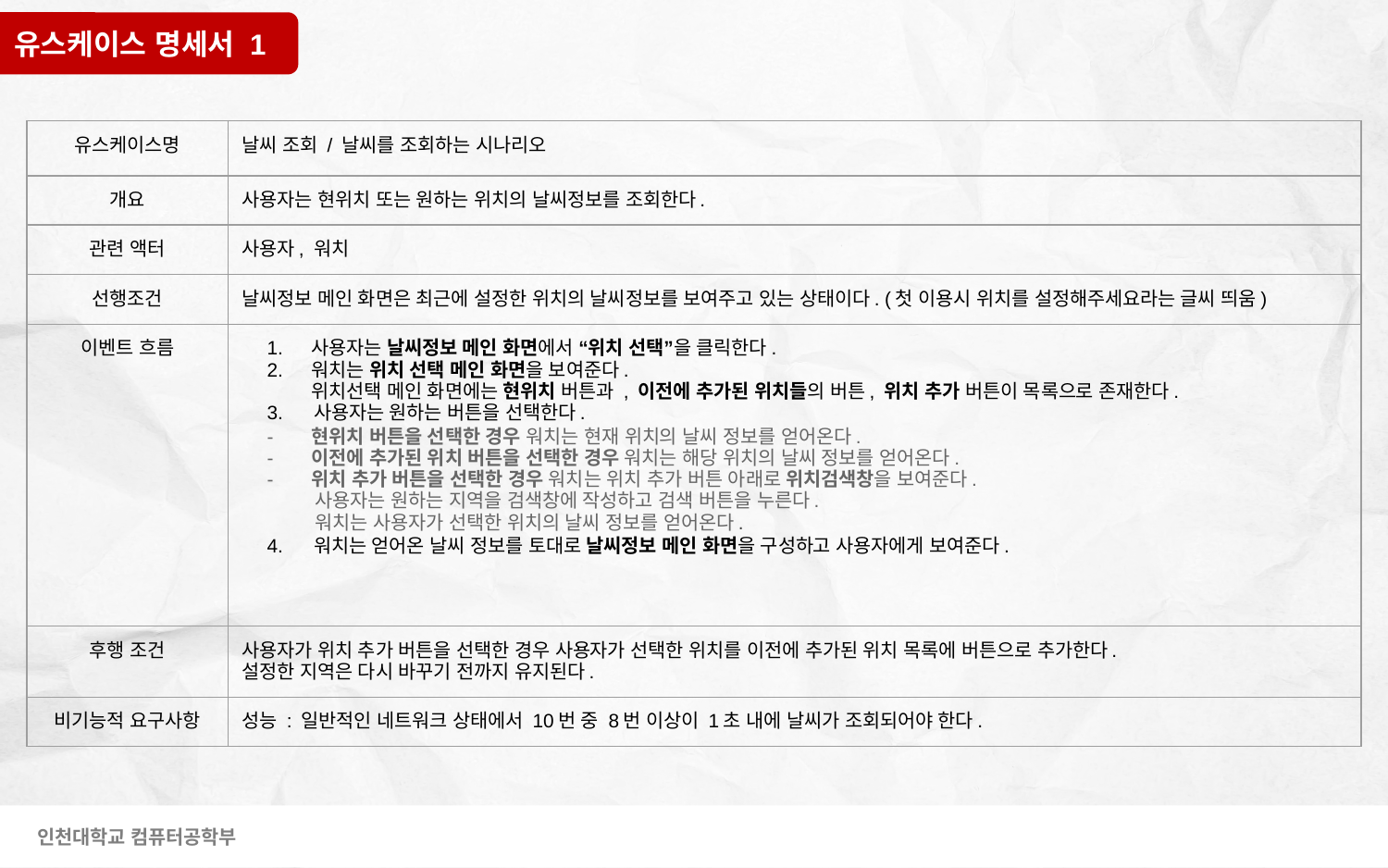

유스케이스 명세서 1

| 유스케이스명 | 날씨 조회 / 날씨를 조회하는 시나리오 |
| --- | --- |
| 개요 | 사용자는 현위치 또는 원하는 위치의 날씨정보를 조회한다. |
| 관련 액터 | 사용자, 워치 |
| 선행조건 | 날씨정보 메인 화면은 최근에 설정한 위치의 날씨정보를 보여주고 있는 상태이다. (첫 이용시 위치를 설정해주세요라는 글씨 띄움) |
| 이벤트 흐름 | 사용자는 날씨정보 메인 화면에서 “위치 선택”을 클릭한다. 워치는 위치 선택 메인 화면을 보여준다. 위치선택 메인 화면에는 현위치 버튼과 , 이전에 추가된 위치들의 버튼, 위치 추가 버튼이 목록으로 존재한다. 3. 사용자는 원하는 버튼을 선택한다. 현위치 버튼을 선택한 경우 워치는 현재 위치의 날씨 정보를 얻어온다. 이전에 추가된 위치 버튼을 선택한 경우 워치는 해당 위치의 날씨 정보를 얻어온다. 위치 추가 버튼을 선택한 경우 워치는 위치 추가 버튼 아래로 위치검색창을 보여준다. 사용자는 원하는 지역을 검색창에 작성하고 검색 버튼을 누른다. 워치는 사용자가 선택한 위치의 날씨 정보를 얻어온다. 4. 워치는 얻어온 날씨 정보를 토대로 날씨정보 메인 화면을 구성하고 사용자에게 보여준다. |
| 후행 조건 | 사용자가 위치 추가 버튼을 선택한 경우 사용자가 선택한 위치를 이전에 추가된 위치 목록에 버튼으로 추가한다. 설정한 지역은 다시 바꾸기 전까지 유지된다. |
| 비기능적 요구사항 | 성능 : 일반적인 네트워크 상태에서 10번 중 8번 이상이 1초 내에 날씨가 조회되어야 한다. |

인천대학교 컴퓨터공학부